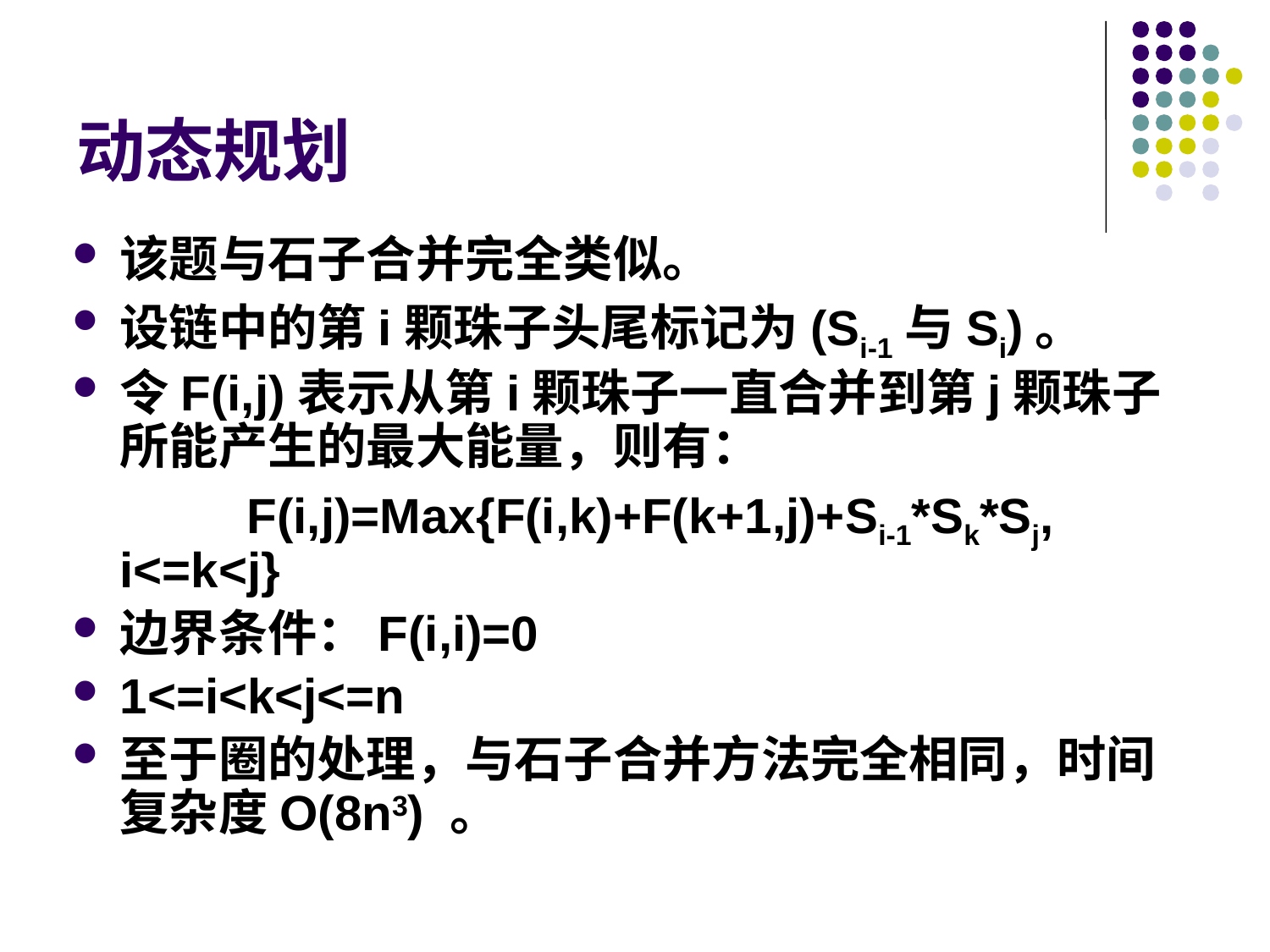

# 动态规划
该题与石子合并完全类似。
设链中的第i颗珠子头尾标记为(Si-1与Si)。
令F(i,j)表示从第i颗珠子一直合并到第j颗珠子所能产生的最大能量，则有：
		F(i,j)=Max{F(i,k)+F(k+1,j)+Si-1*Sk*Sj, i<=k<j}
边界条件：F(i,i)=0
1<=i<k<j<=n
至于圈的处理，与石子合并方法完全相同，时间复杂度O(8n3) 。